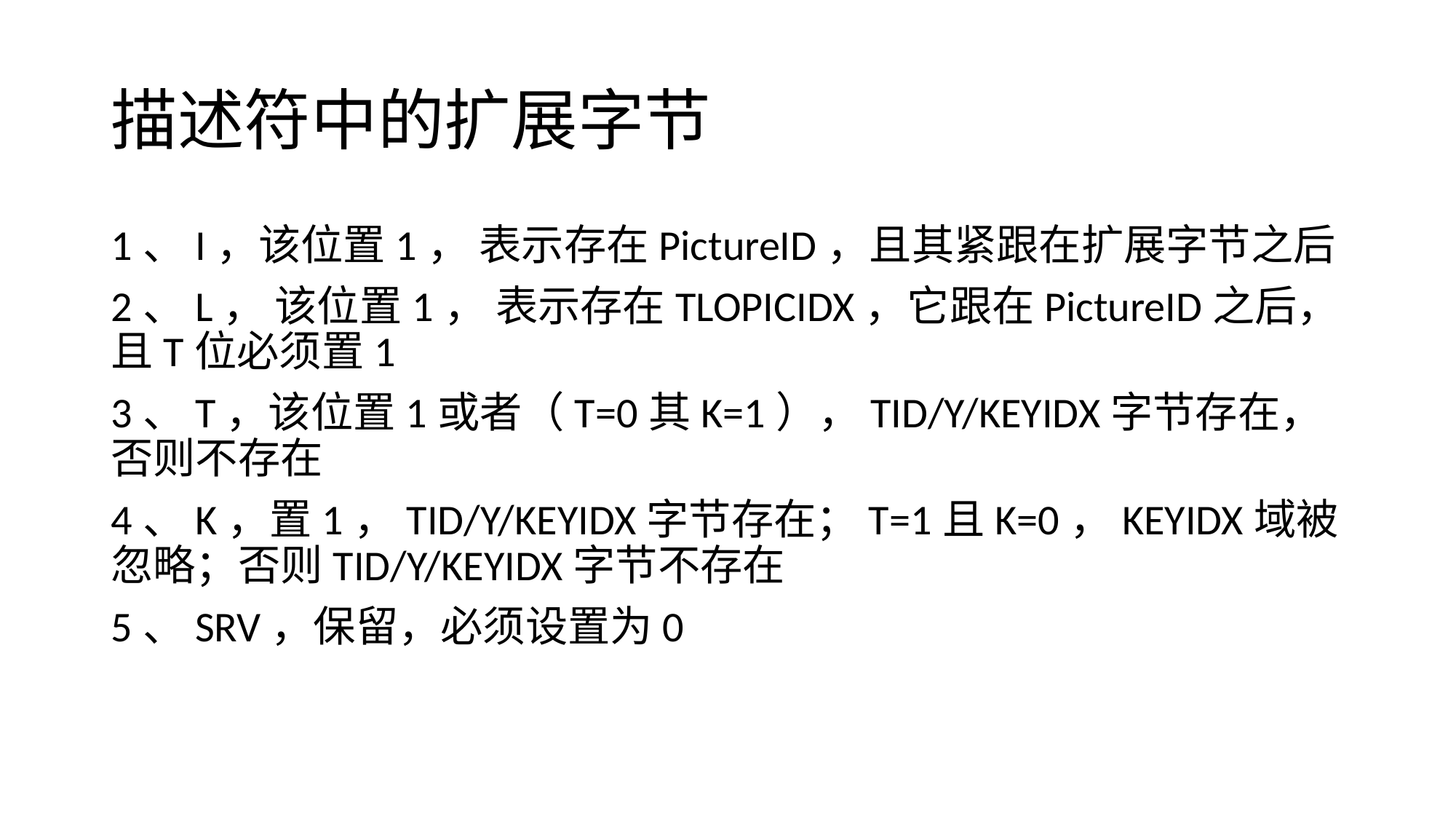

# 描述符中的扩展字节
1、I，该位置1， 表示存在PictureID，且其紧跟在扩展字节之后
2、L， 该位置1， 表示存在TLOPICIDX，它跟在PictureID之后，且T位必须置1
3、T，该位置1或者（T=0其K=1），TID/Y/KEYIDX字节存在，否则不存在
4、K，置1，TID/Y/KEYIDX字节存在；T=1且K=0，KEYIDX域被忽略；否则TID/Y/KEYIDX字节不存在
5、SRV，保留，必须设置为0